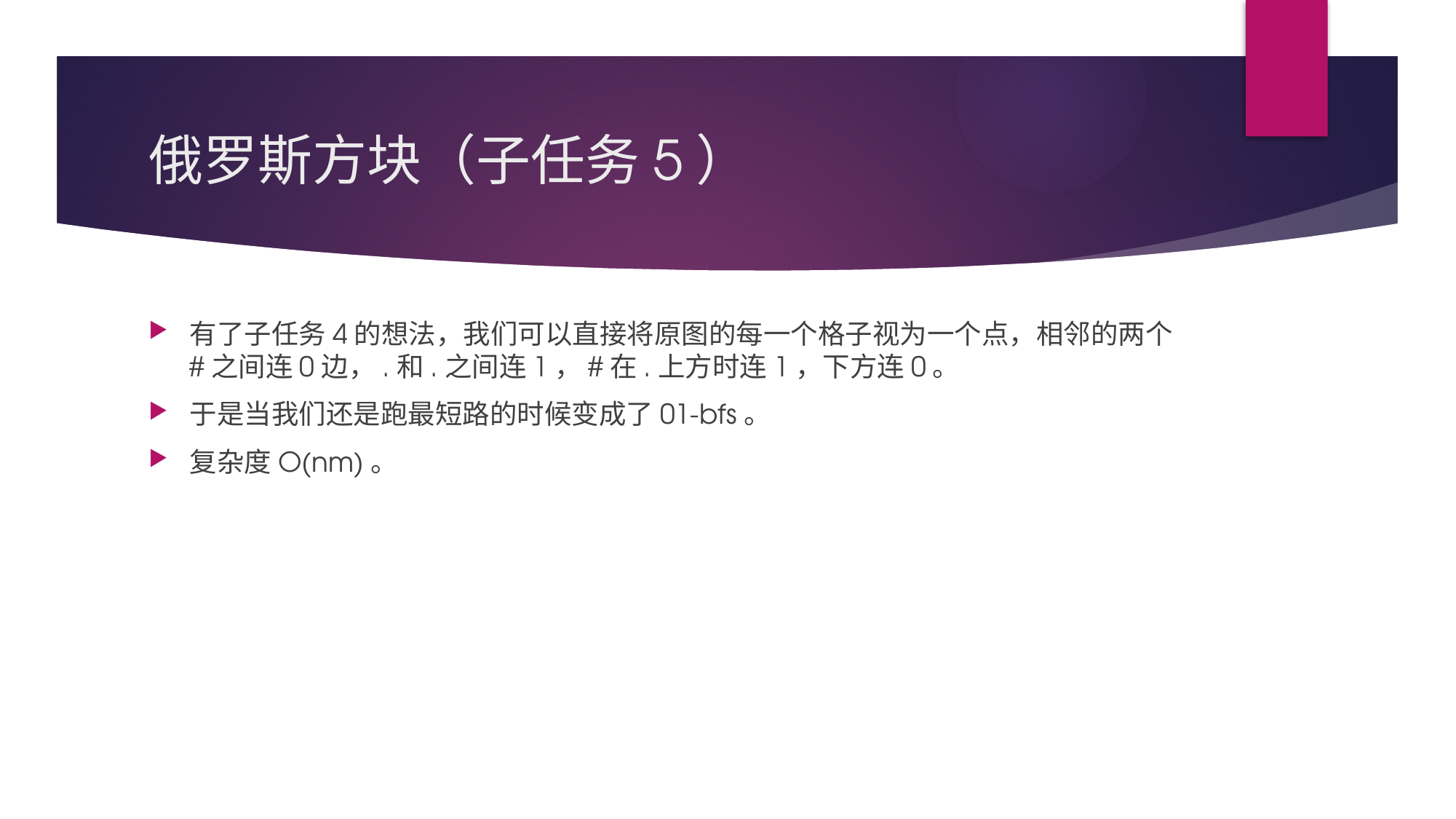

# 俄罗斯方块（子任务5）
有了子任务4的想法，我们可以直接将原图的每一个格子视为一个点，相邻的两个#之间连0边，.和.之间连1，#在.上方时连1，下方连0。
于是当我们还是跑最短路的时候变成了01-bfs。
复杂度O(nm)。